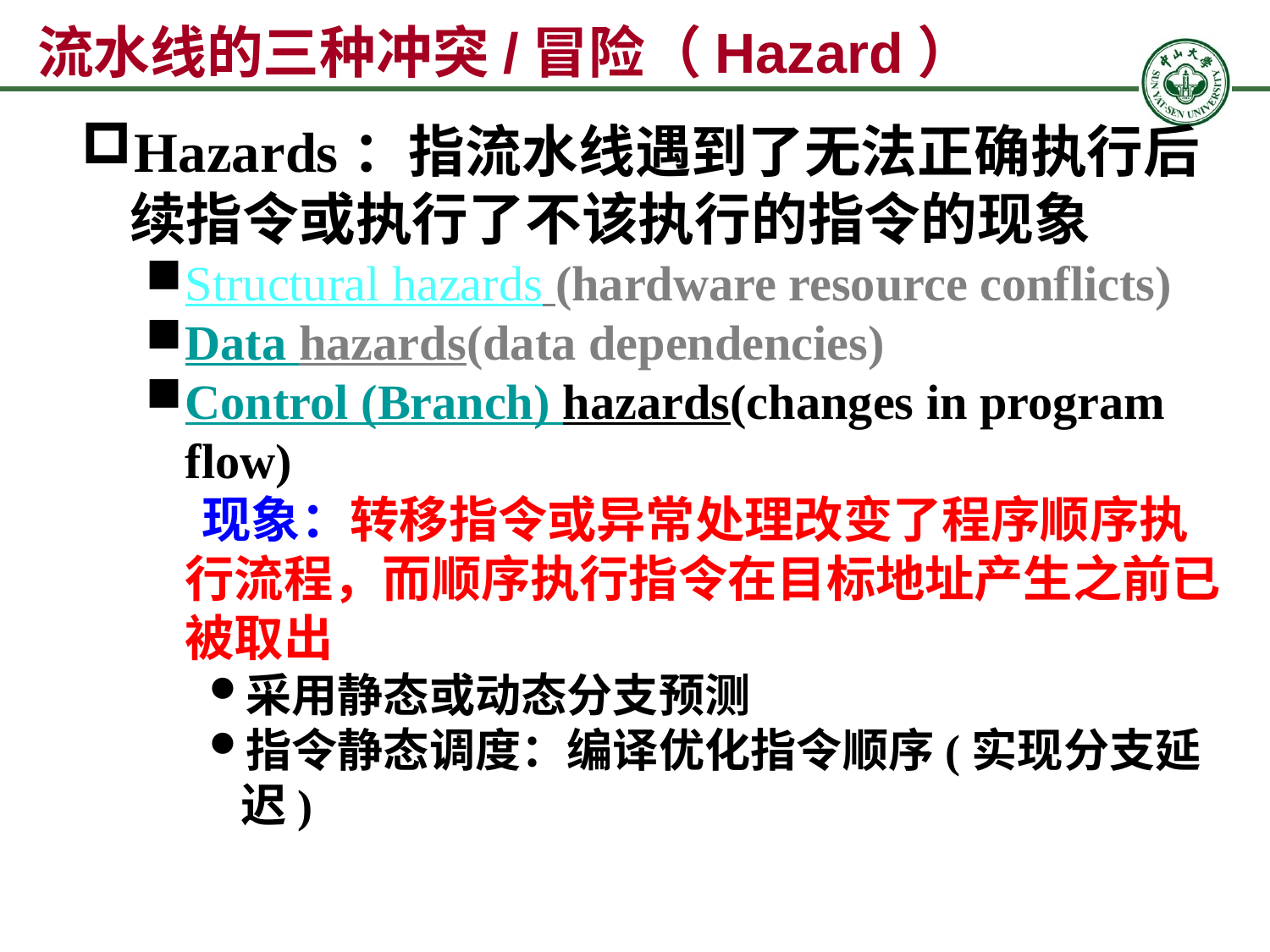

流水线的三种冲突/冒险（Hazard）
Hazards：指流水线遇到了无法正确执行后续指令或执行了不该执行的指令的现象
Structural hazards (hardware resource conflicts)
Data hazards(data dependencies)
Control (Branch) hazards(changes in program flow)
    现象：转移指令或异常处理改变了程序顺序执行流程，而顺序执行指令在目标地址产生之前已被取出
采用静态或动态分支预测
指令静态调度：编译优化指令顺序(实现分支延迟)